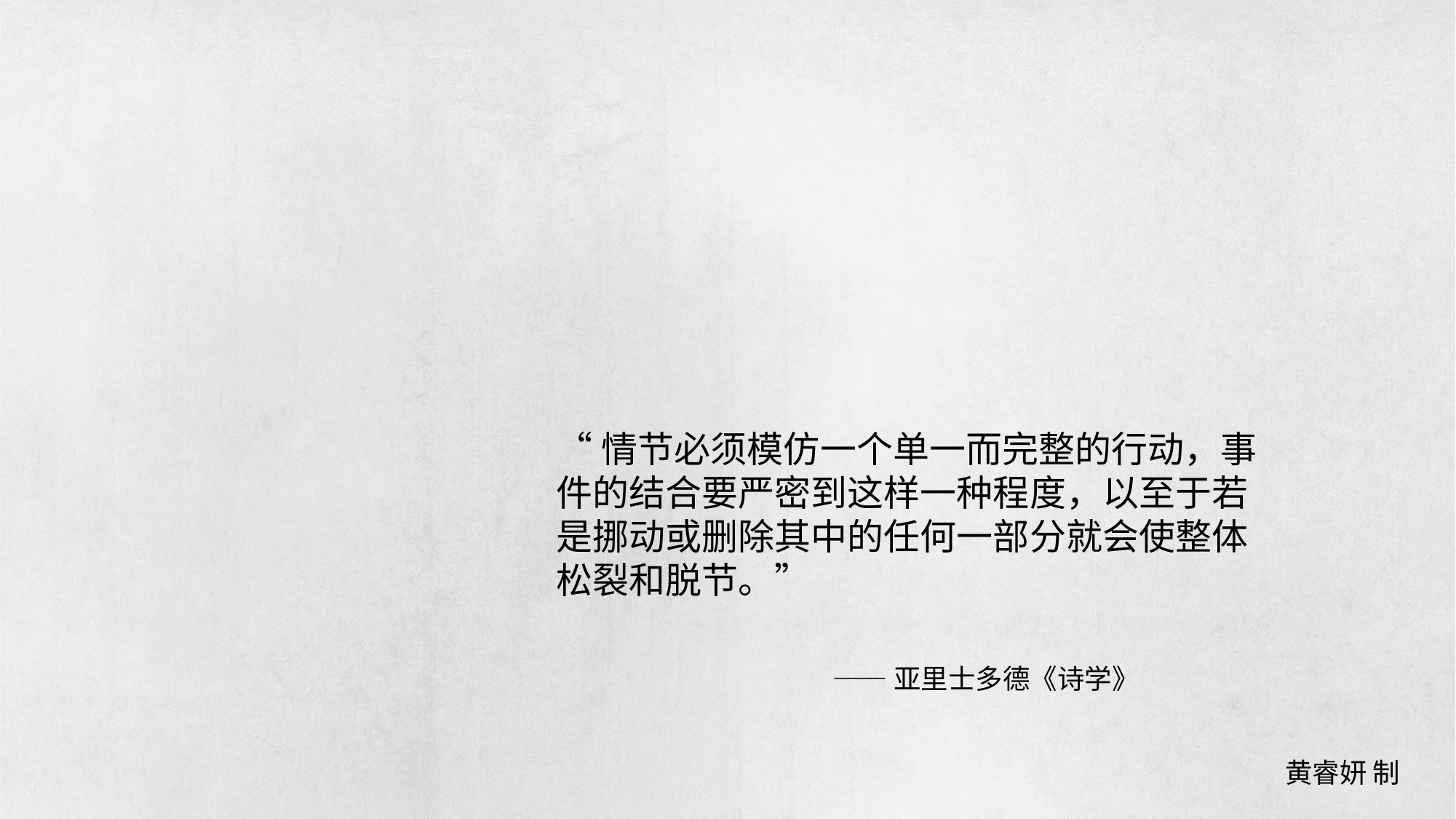

“情节必须模仿一个单一而完整的行动，事件的结合要严密到这样一种程度，以至于若是挪动或删除其中的任何一部分就会使整体松裂和脱节。”
——亚里士多德《诗学》
黄睿妍 制